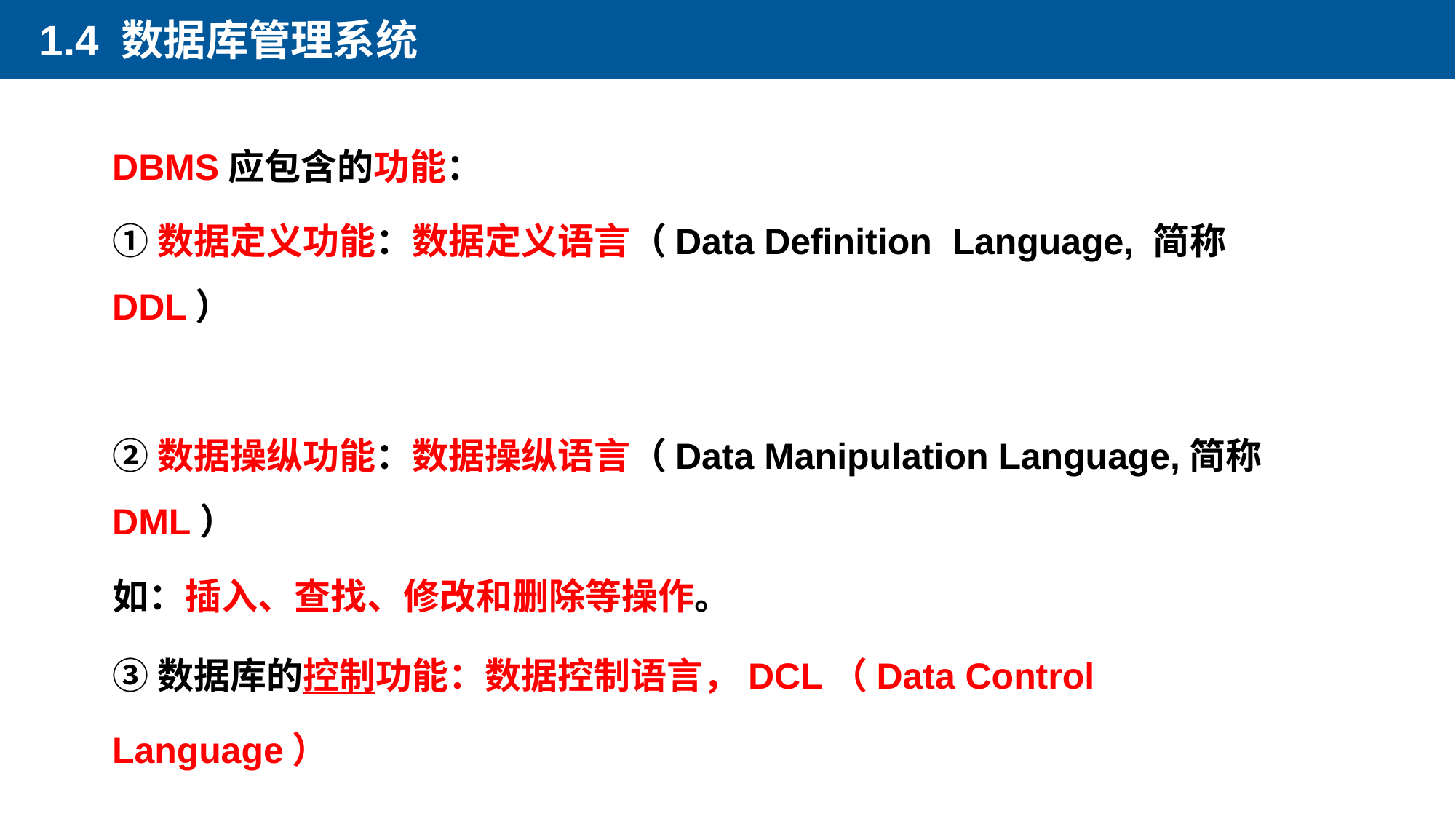

1.4 数据库管理系统
DBMS应包含的功能：
①数据定义功能：数据定义语言（Data Definition  Language, 简称DDL）

②数据操纵功能：数据操纵语言（Data Manipulation Language,简称DML）
如：插入、查找、修改和删除等操作。
③数据库的控制功能：数据控制语言，DCL（Data Control Language）